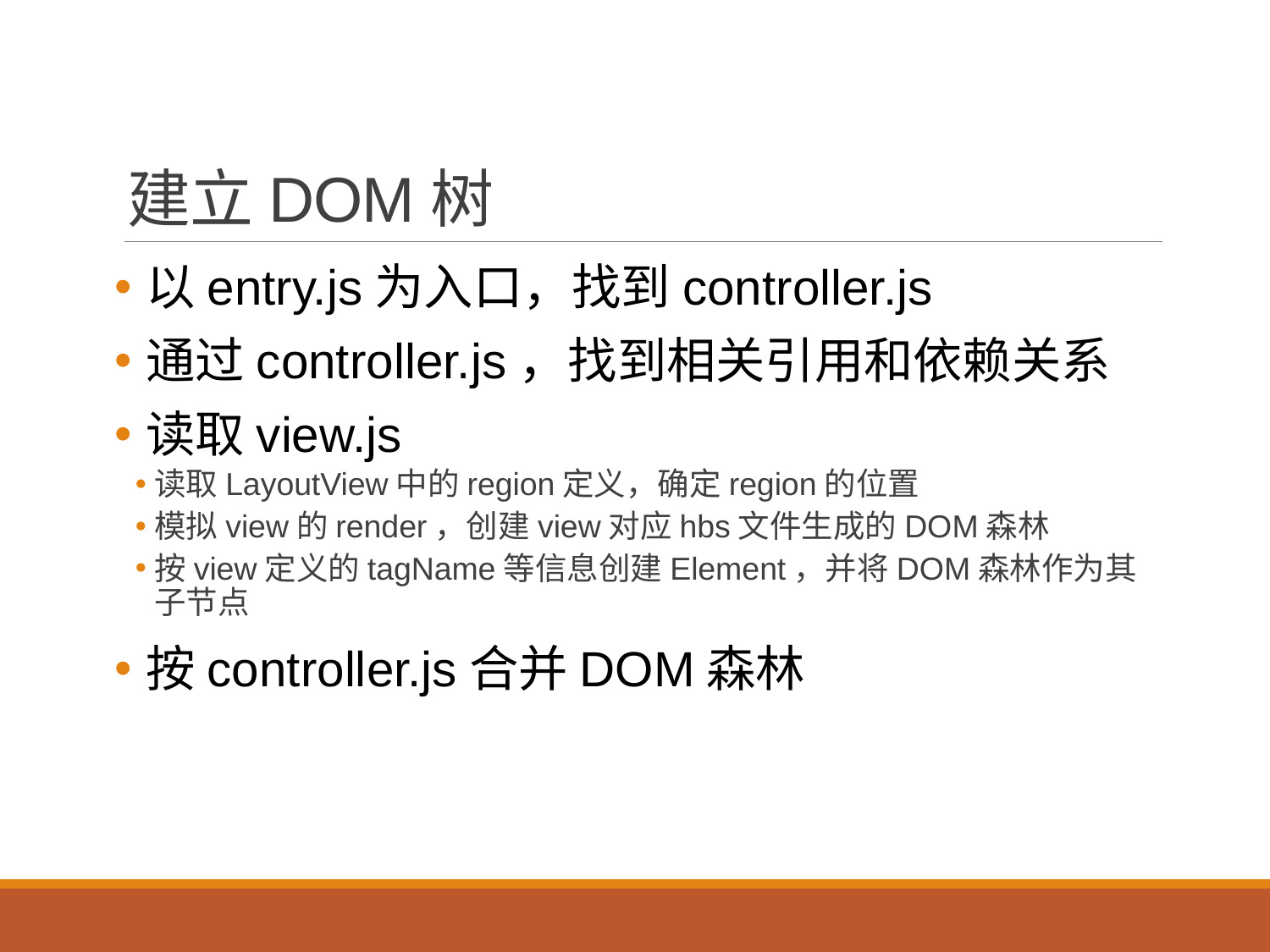

# 建立DOM树
以entry.js为入口，找到controller.js
通过controller.js，找到相关引用和依赖关系
读取view.js
读取LayoutView中的region定义，确定region的位置
模拟view的render，创建view对应hbs文件生成的DOM森林
按view定义的tagName等信息创建Element，并将DOM森林作为其子节点
按controller.js合并DOM森林